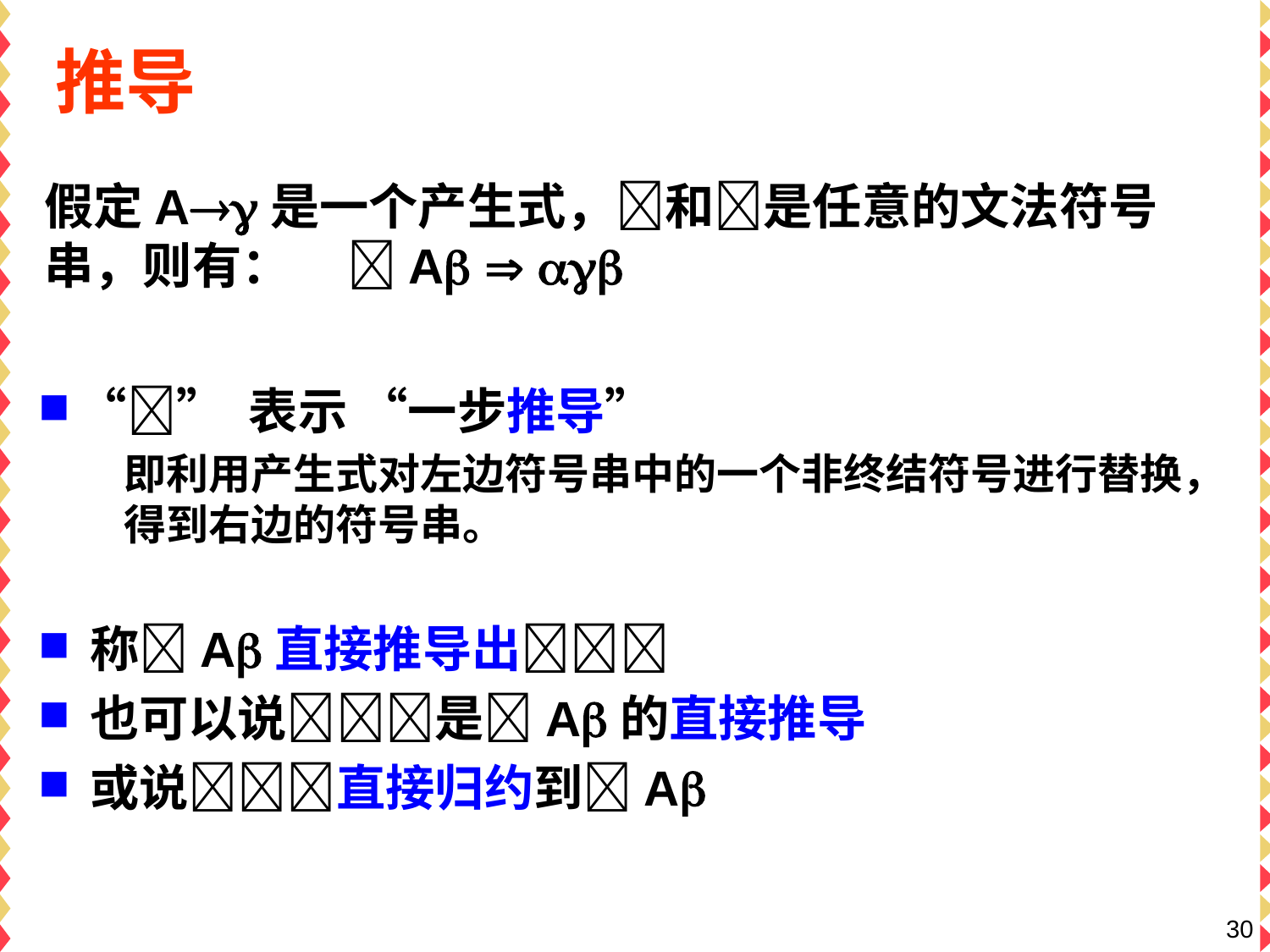

# 推导
假定A→γ是一个产生式，α和β是任意的文法符号串，则有：     αAβ ⇒ αγβ

 “⇒” 表示 “一步推导”
即利用产生式对左边符号串中的一个非终结符号进行替换，得到右边的符号串。

 称αAβ直接推导出αγβ
 也可以说αγβ是αAβ的直接推导
 或说αγβ直接归约到αAβ
30